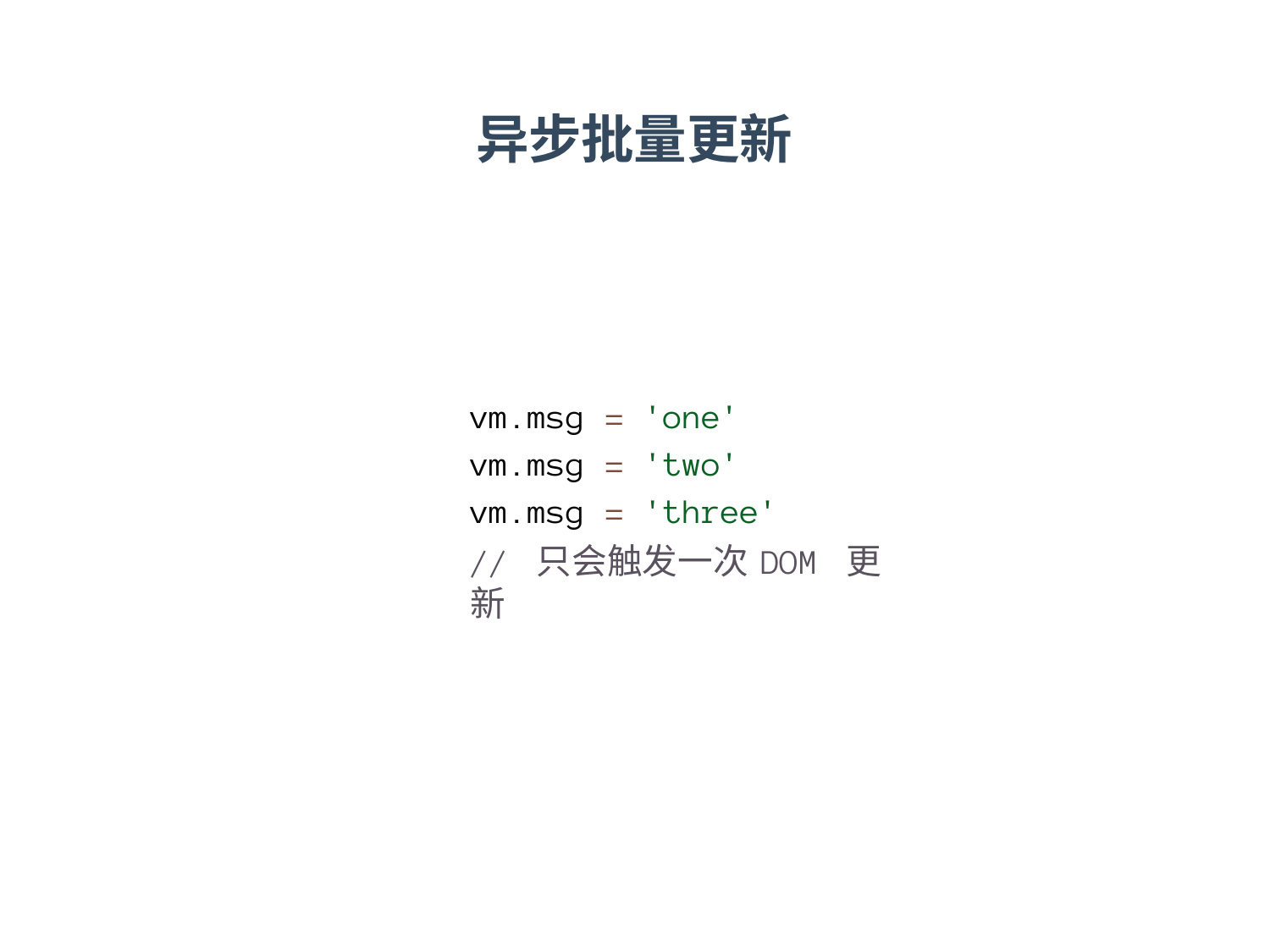

# 异步批量更新
| vm.msg | = | 'one' |
| --- | --- | --- |
| vm.msg | = | 'two' |
| vm.msg | = | 'three' |
// 只会触发一次	DOM 更 新